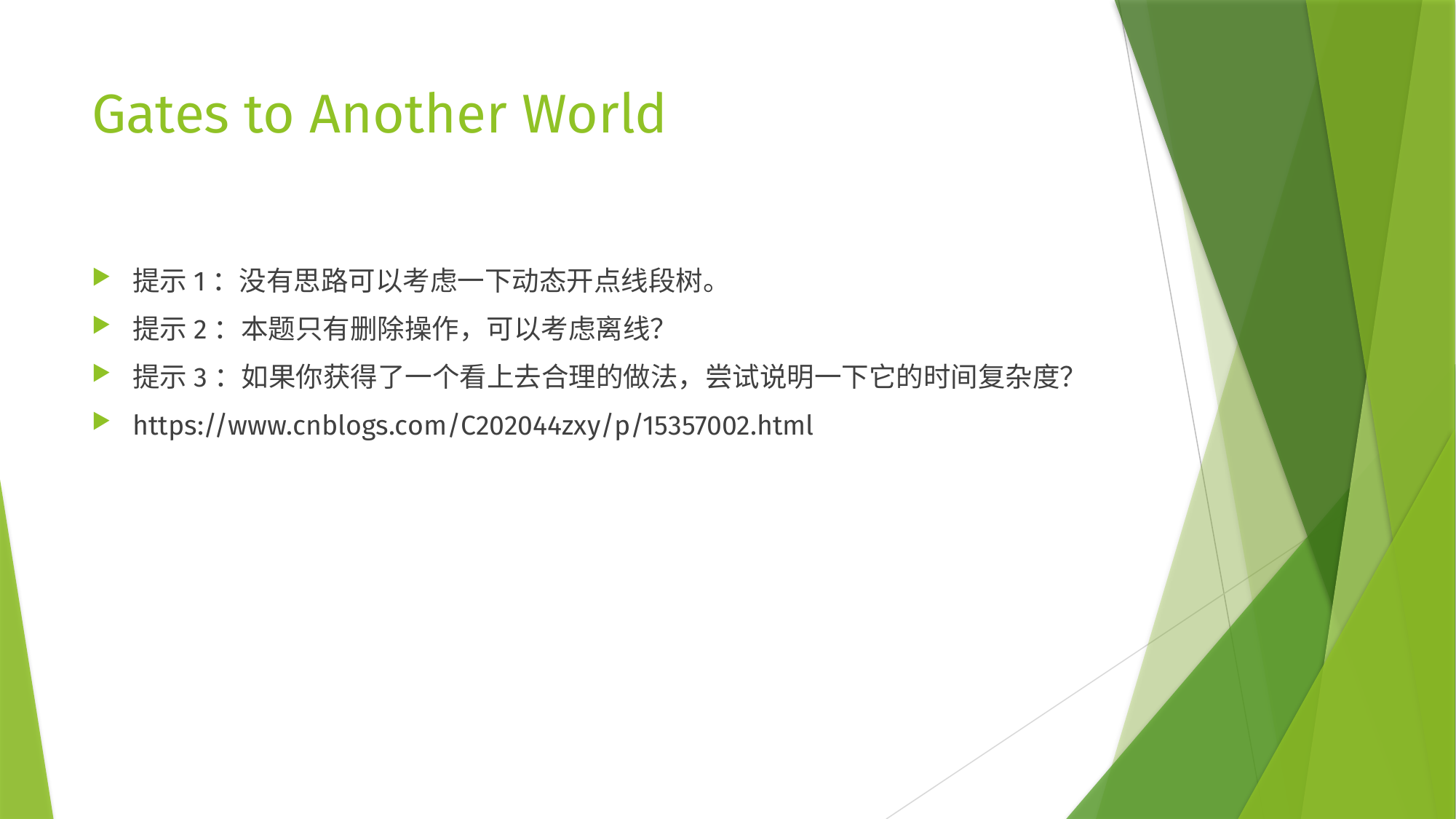

# Gates to Another World
提示1：没有思路可以考虑一下动态开点线段树。
提示2：本题只有删除操作，可以考虑离线？
提示3：如果你获得了一个看上去合理的做法，尝试说明一下它的时间复杂度？
https://www.cnblogs.com/C202044zxy/p/15357002.html